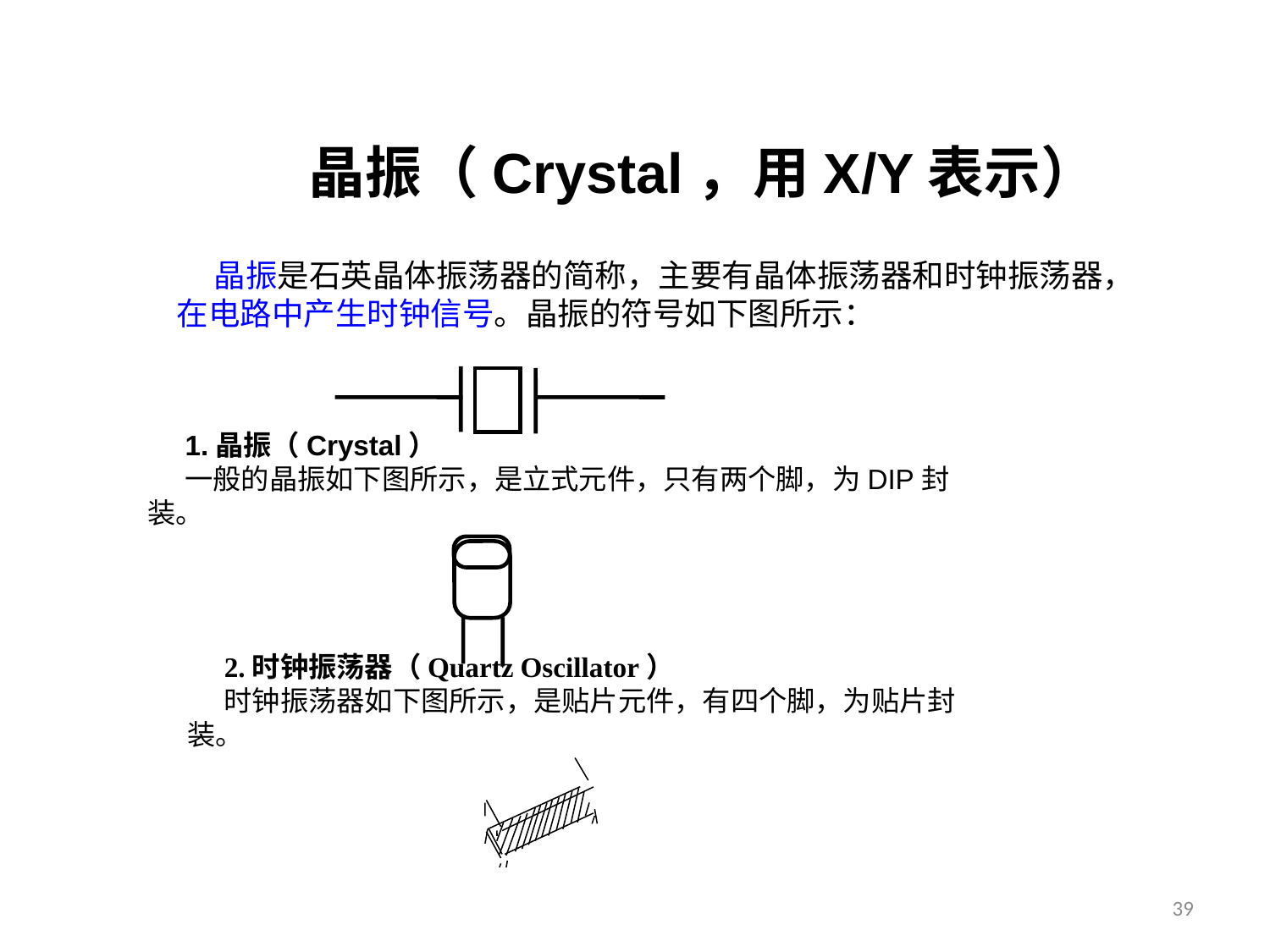

晶振（Crystal，用X/Y表示）
晶振是石英晶体振荡器的简称，主要有晶体振荡器和时钟振荡器，在电路中产生时钟信号。晶振的符号如下图所示：

1.晶振（Crystal）
一般的晶振如下图所示，是立式元件，只有两个脚，为DIP封装。

2.时钟振荡器（Quartz Oscillator）
时钟振荡器如下图所示，是贴片元件，有四个脚，为贴片封装。

39
© USI proprietary and confidential